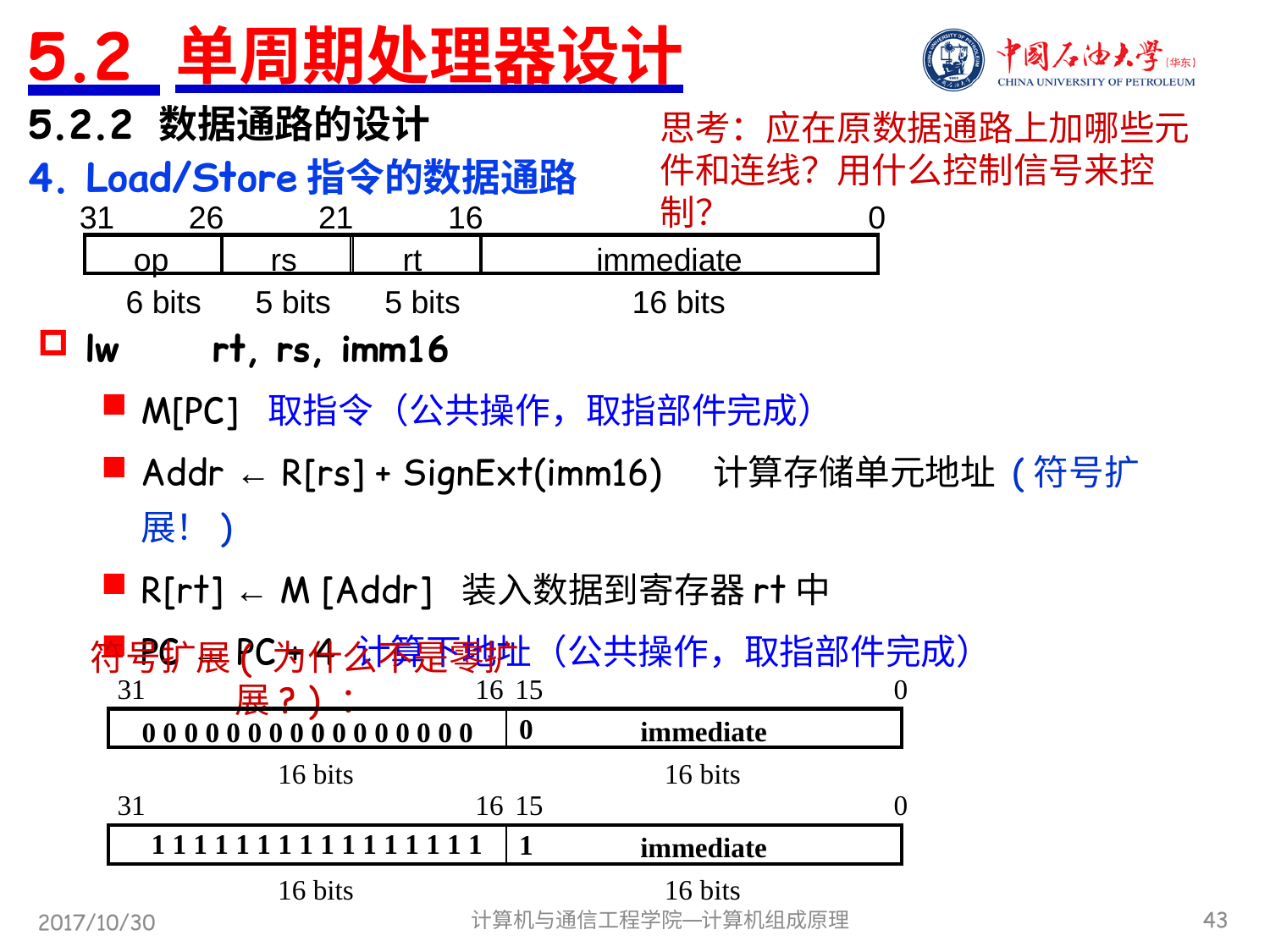

# 5.2 单周期处理器设计
5.2.2 数据通路的设计

思考：应在原数据通路上加哪些元件和连线？用什么控制信号来控制？
4. Load/Store指令的数据通路
31
26
21
16
0
op

rs

rt

immediate

6 bits
5 bits
5 bits
16 bits
lw	rt, rs, imm16
M[PC]	取指令（公共操作，取指部件完成）
Addr ← R[rs] + SignExt(imm16)    计算存储单元地址 (符号扩展！)
R[rt] ← M [Addr]  装入数据到寄存器rt中
PC ← PC + 4 计算下地址（公共操作，取指部件完成）
符号扩展( 为什么不是零扩展? ) ：
31
16
15
0
immediate

0 0 0 0 0 0 0 0 0 0 0 0 0 0 0 0

16 bits
16 bits
0
31
16
15
0
 1 1 1 1 1 1 1 1 1 1 1 1 1 1 1 1
1
immediate

16 bits
16 bits
计算机与通信工程学院—计算机组成原理
43
2017/10/30